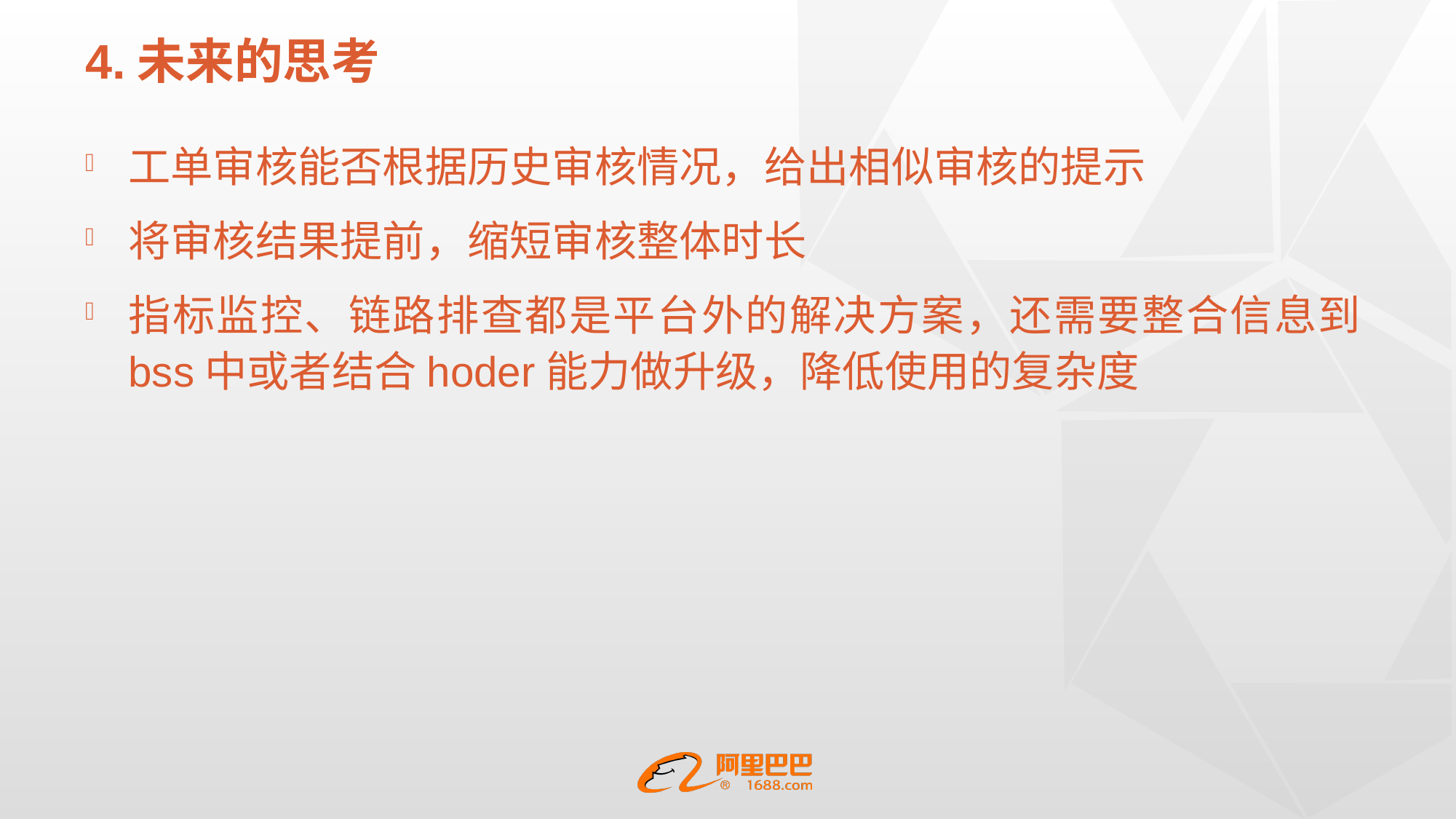

# 4.未来的思考
工单审核能否根据历史审核情况，给出相似审核的提示
将审核结果提前，缩短审核整体时长
指标监控、链路排查都是平台外的解决方案，还需要整合信息到bss中或者结合hoder能力做升级，降低使用的复杂度